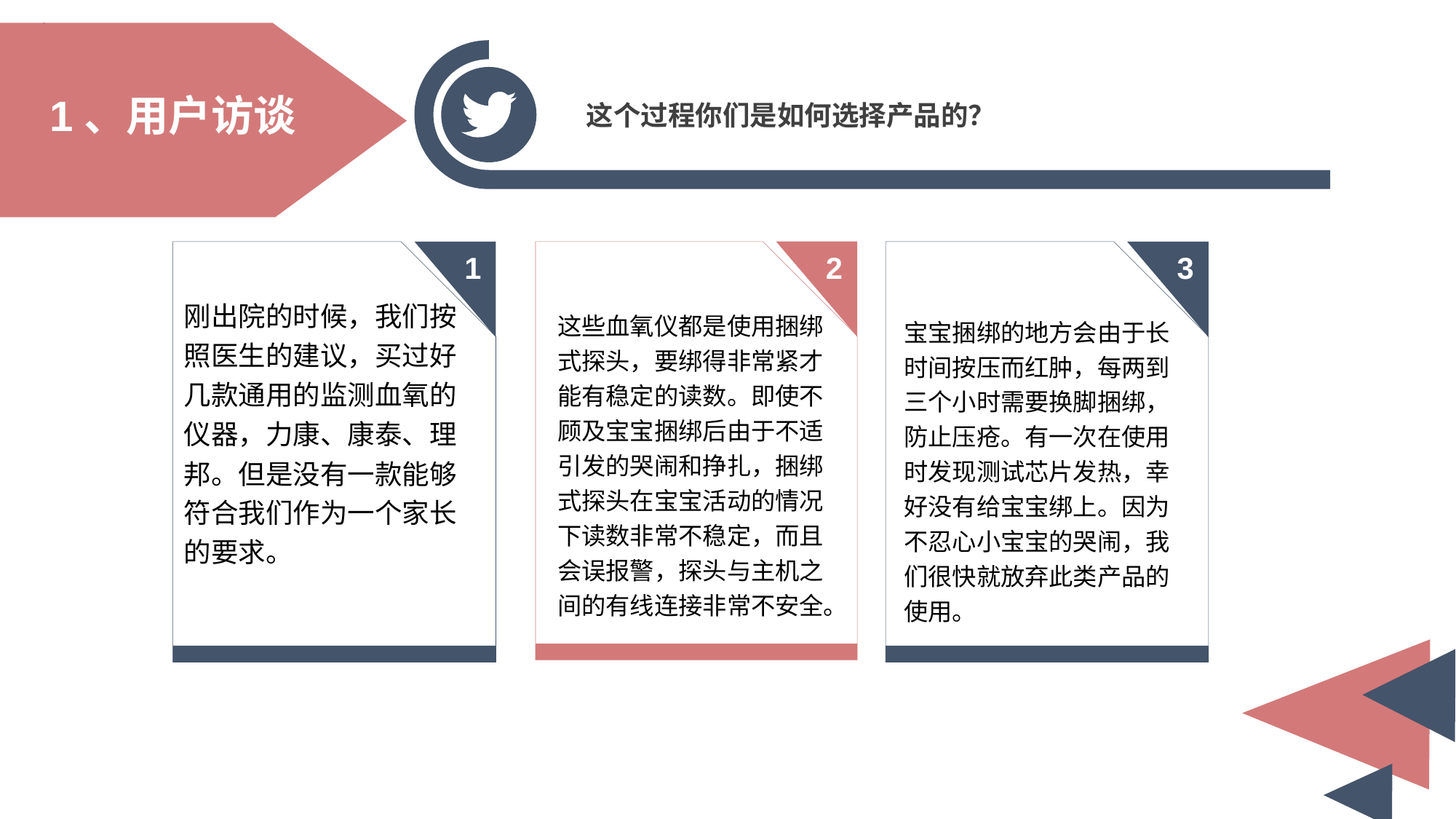

1、用户访谈

这个过程你们是如何选择产品的？

1

2

3

刚出院的时候，我们按照医生的建议，买过好几款通用的监测血氧的仪器，力康、康泰、理邦。但是没有一款能够符合我们作为一个家长的要求。
这些血氧仪都是使用捆绑式探头，要绑得非常紧才能有稳定的读数。即使不顾及宝宝捆绑后由于不适引发的哭闹和挣扎，捆绑式探头在宝宝活动的情况下读数非常不稳定，而且会误报警，探头与主机之间的有线连接非常不安全。
宝宝捆绑的地方会由于长时间按压而红肿，每两到三个小时需要换脚捆绑，防止压疮。有一次在使用时发现测试芯片发热，幸好没有给宝宝绑上。因为不忍心小宝宝的哭闹，我们很快就放弃此类产品的使用。